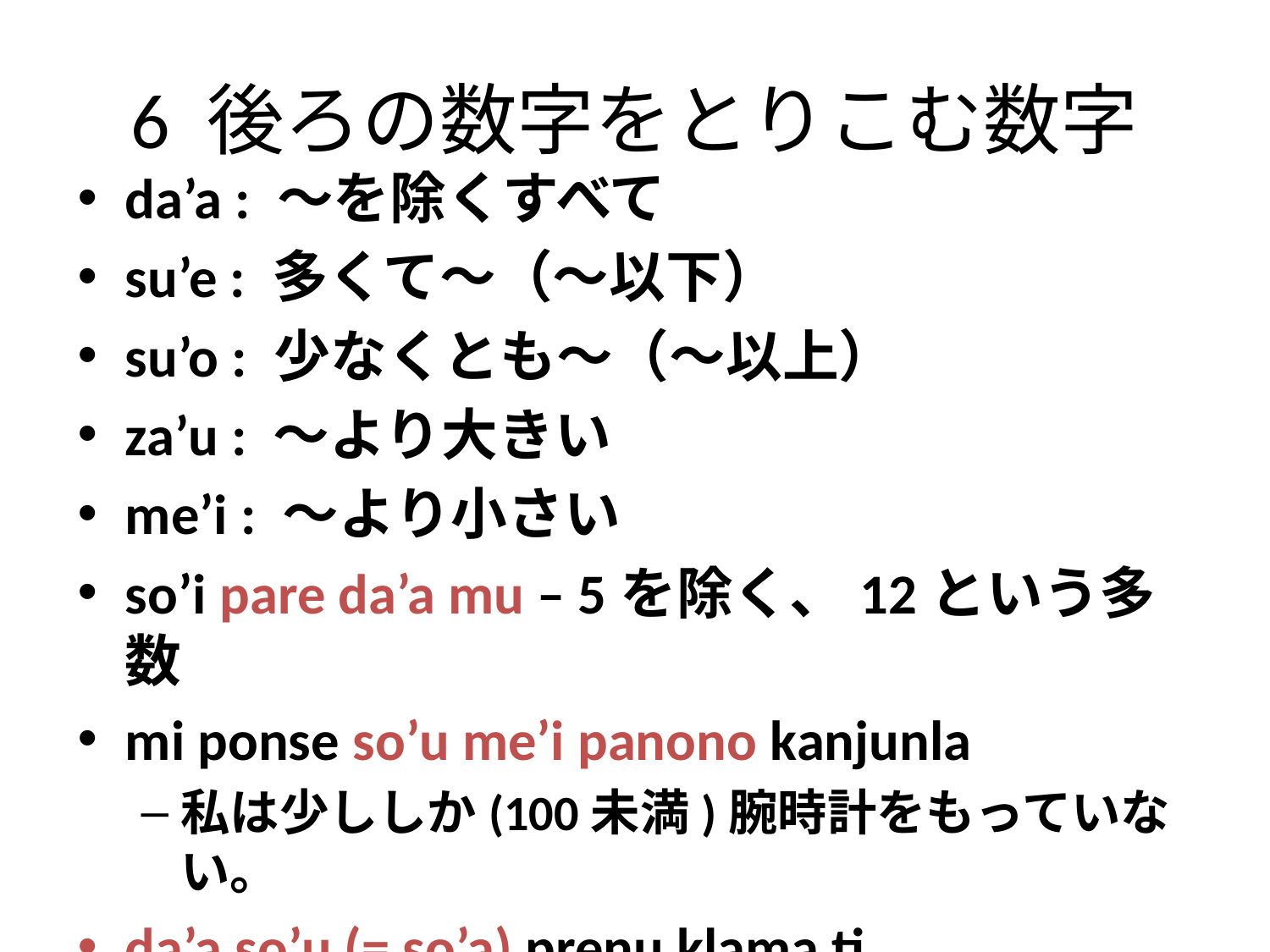

# 6 後ろの数字をとりこむ数字
da’a : ～を除くすべて
su’e : 多くて～（～以下）
su’o : 少なくとも～（～以上）
za’u : ～より大きい
me’i : ～より小さい
so’i pare da’a mu – 5を除く、12という多数
mi ponse so’u me’i panono kanjunla
私は少ししか(100未満)腕時計をもっていない。
da’a so’u (= so’a) prenu klama ti
少しを除くすべての人がここに来た。